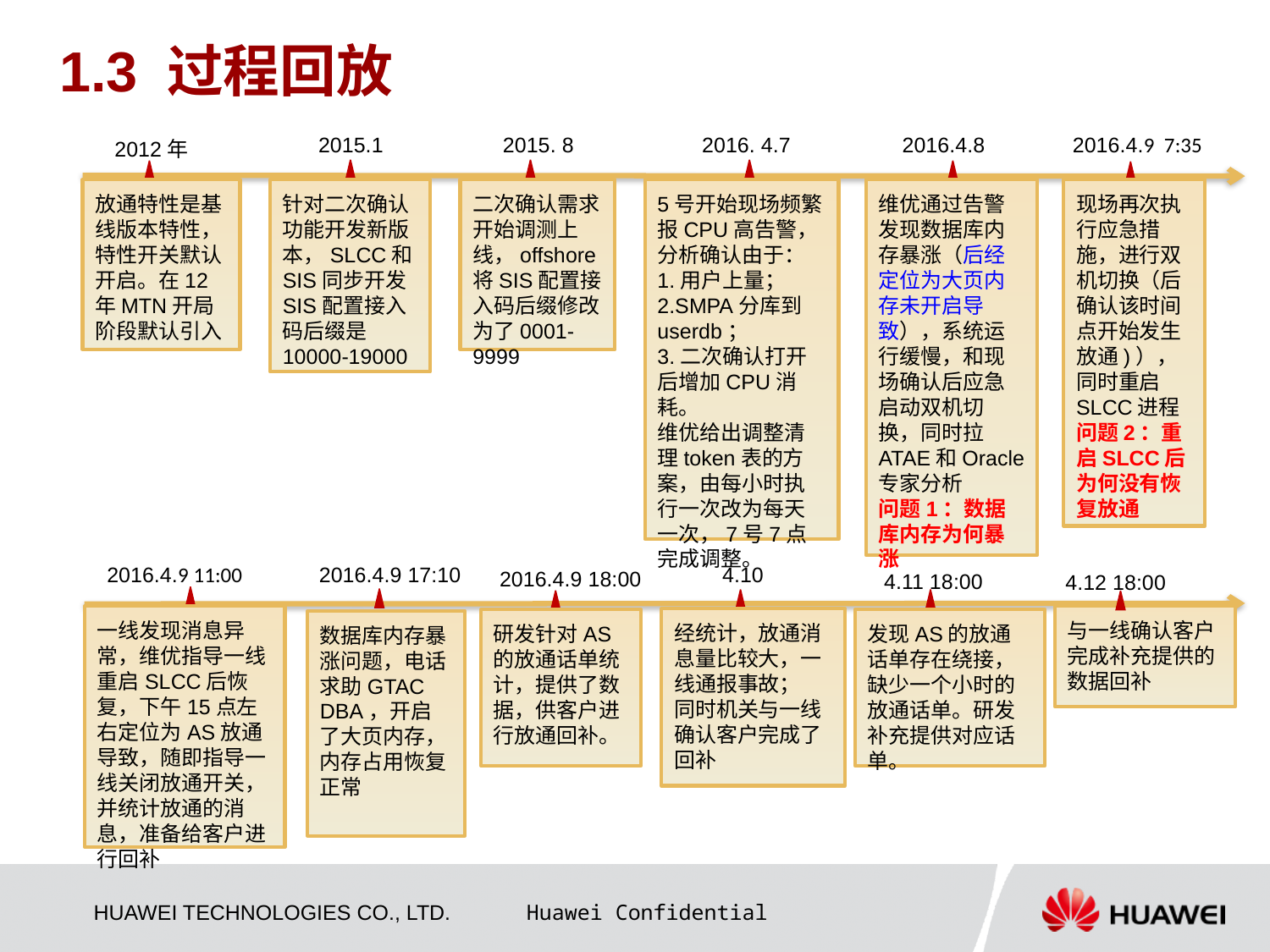

1.3 过程回放
 2015.1
 2015. 8
 2016. 4.7
 2016.4.8
 2016.4.9  7:35
 2012年

针对二次确认功能开发新版本，SLCC和SIS同步开发
SIS配置接入码后缀是10000-19000
二次确认需求开始调测上线，offshore将SIS配置接入码后缀修改为了0001-9999
维优通过告警发现数据库内存暴涨（后经定位为大页内存未开启导致），系统运行缓慢，和现场确认后应急启动双机切换，同时拉ATAE和Oracle专家分析
问题1：数据库内存为何暴涨
放通特性是基线版本特性，特性开关默认开启。在12年MTN开局阶段默认引入
5号开始现场频繁报CPU高告警，分析确认由于：
1.用户上量；2.SMPA分库到userdb；
3.二次确认打开后增加CPU消耗。
维优给出调整清理token表的方案，由每小时执行一次改为每天一次，7号7点完成调整。
现场再次执行应急措施，进行双机切换（后确认该时间点开始发生放通)），同时重启SLCC进程
问题2：重启SLCC后为何没有恢复放通
2016.4.9 11:00
 2016.4.9 17:10
 4.10
 2016.4.9 18:00
 4.11 18:00
 4.12 18:00

一线发现消息异常，维优指导一线重启SLCC后恢复，下午15点左右定位为AS放通导致，随即指导一线关闭放通开关，并统计放通的消息，准备给客户进行回补
与一线确认客户完成补充提供的数据回补
经统计，放通消息量比较大，一线通报事故；
同时机关与一线确认客户完成了回补
研发针对AS的放通话单统计，提供了数据，供客户进行放通回补。
发现AS的放通话单存在绕接，缺少一个小时的放通话单。研发补充提供对应话单。
数据库内存暴涨问题，电话求助GTAC DBA，开启了大页内存，内存占用恢复正常